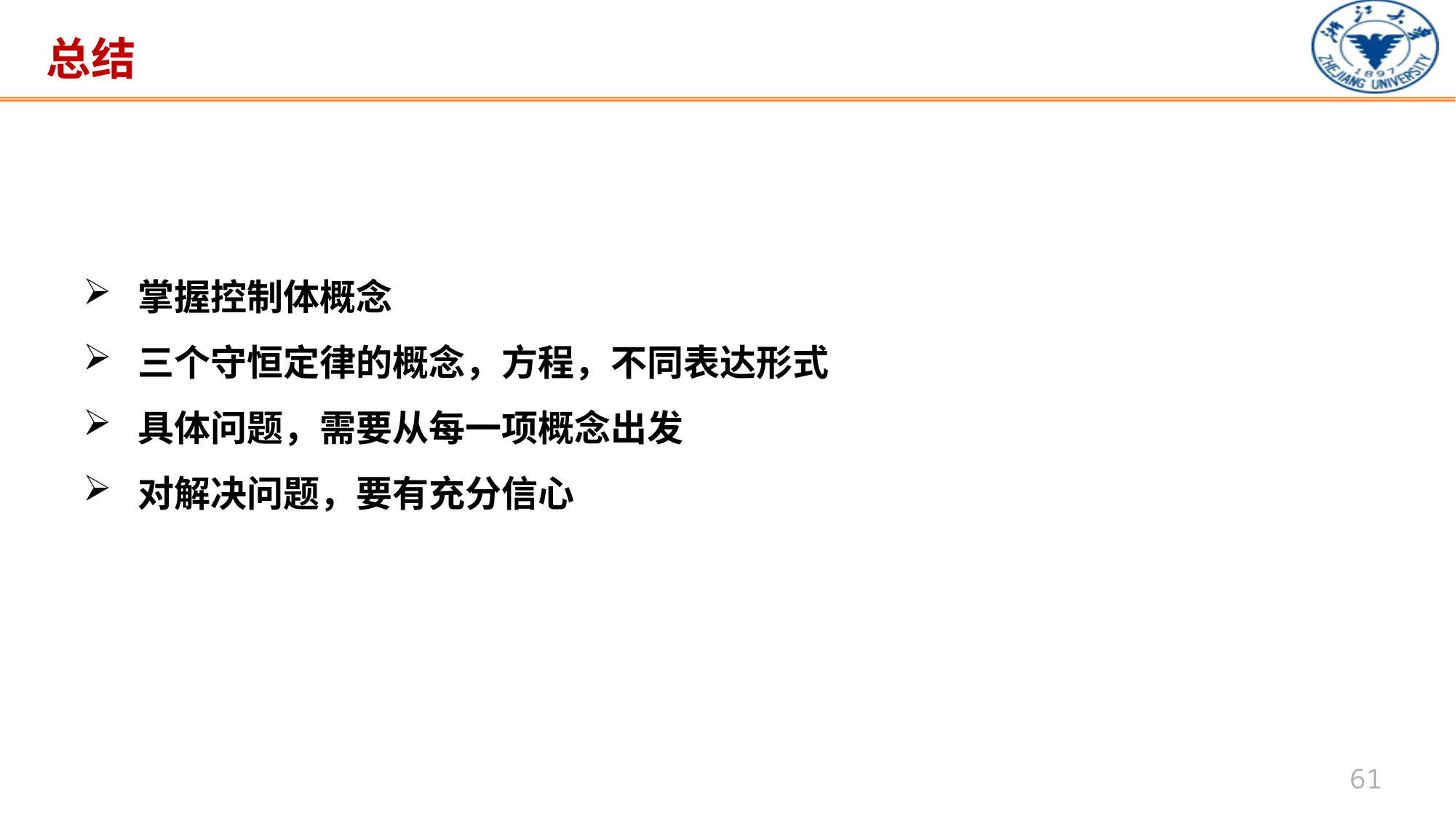

# 总结
掌握控制体概念
三个守恒定律的概念，方程，不同表达形式
具体问题，需要从每一项概念出发
对解决问题，要有充分信心
61